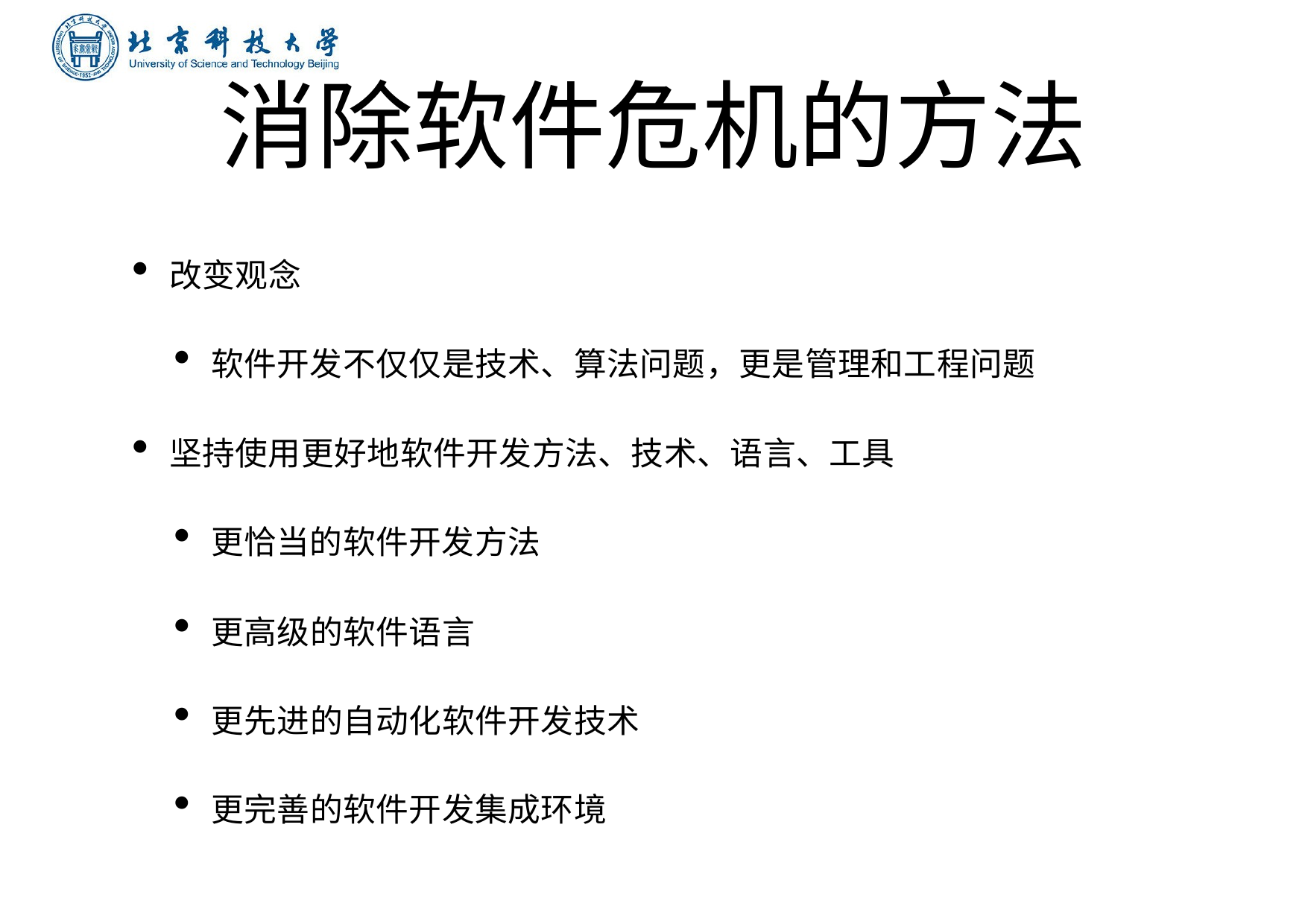

# 消除软件危机的⽅法
改变观念
软件开发不仅仅是技术、算法问题，更是管理和⼯程问题
坚持使⽤更好地软件开发⽅法、技术、语⾔、⼯具
更恰当的软件开发⽅法
更⾼级的软件语⾔
更先进的⾃动化软件开发技术
更完善的软件开发集成环境